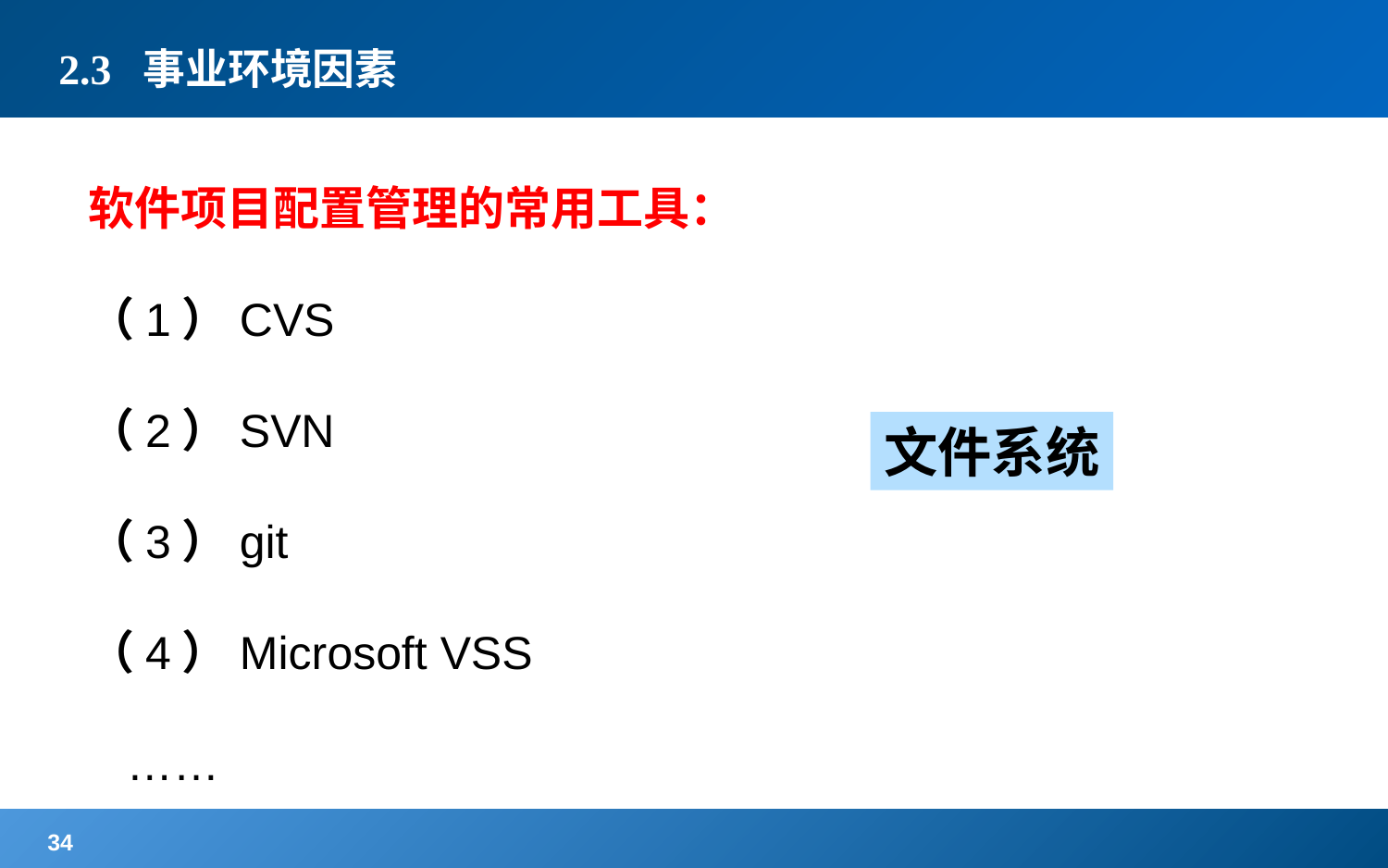

# 2.3  事业环境因素

软件项目配置管理的常用工具：
（1）CVS
（2）SVN
（3）git
（4）Microsoft VSS
   ……
文件系统